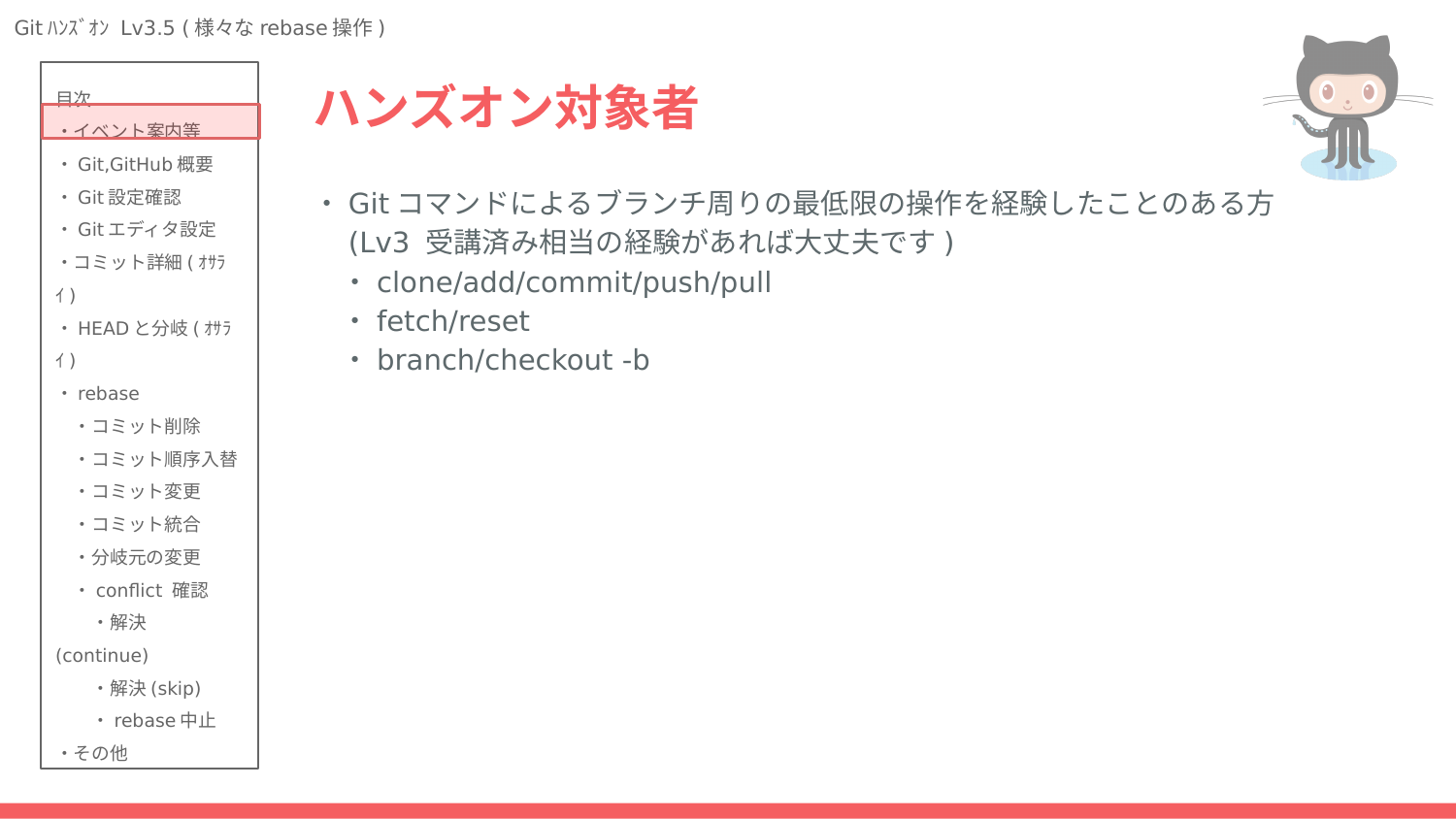

# ハンズオン対象者

・Gitコマンドによるブランチ周りの最低限の操作を経験したことのある方
　(Lv3 受講済み相当の経験があれば大丈夫です)
　・clone/add/commit/push/pull
　・fetch/reset
　・branch/checkout -b